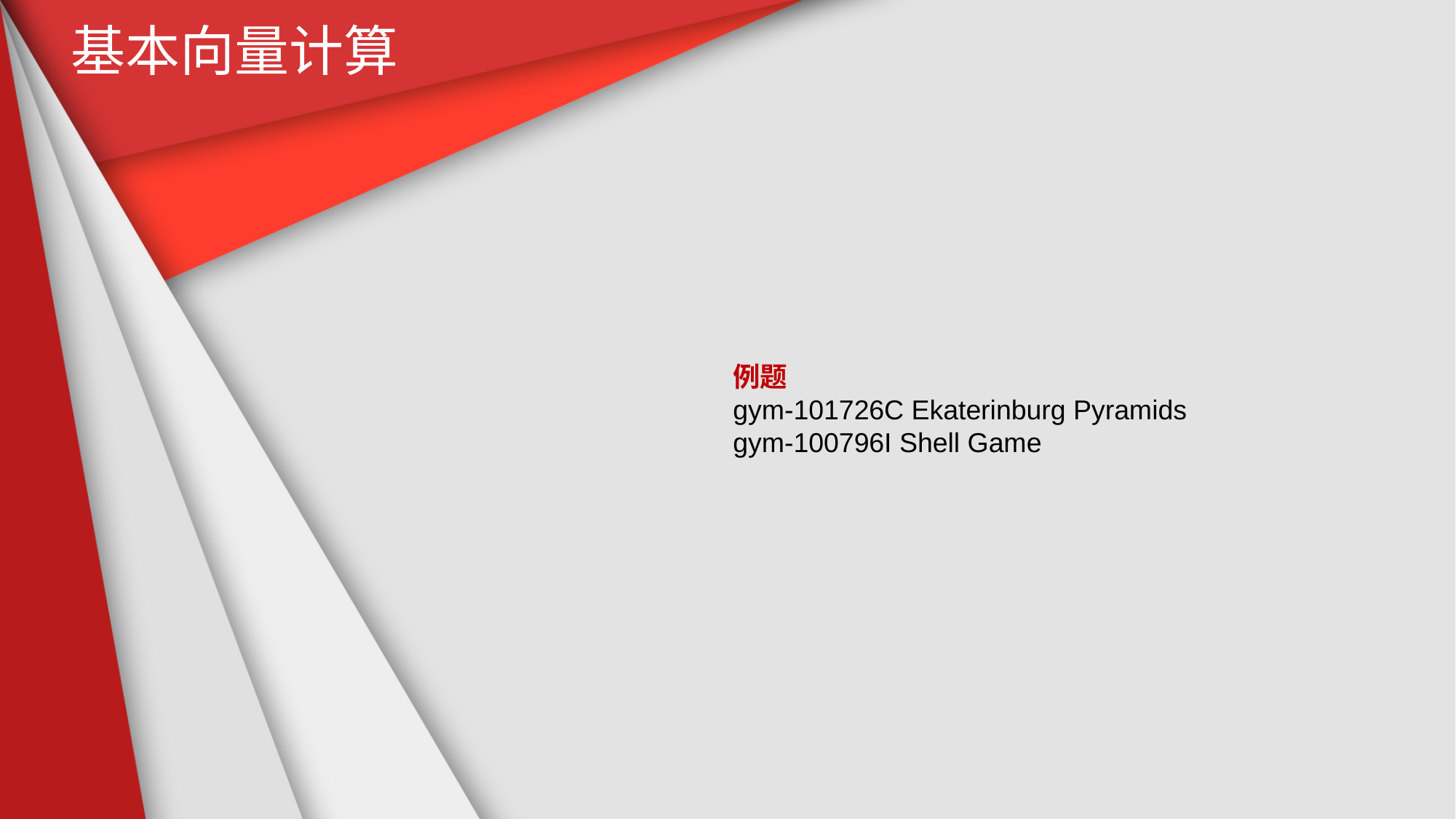

基本向量计算
例题
gym-101726C Ekaterinburg Pyramids
gym-100796I Shell Game